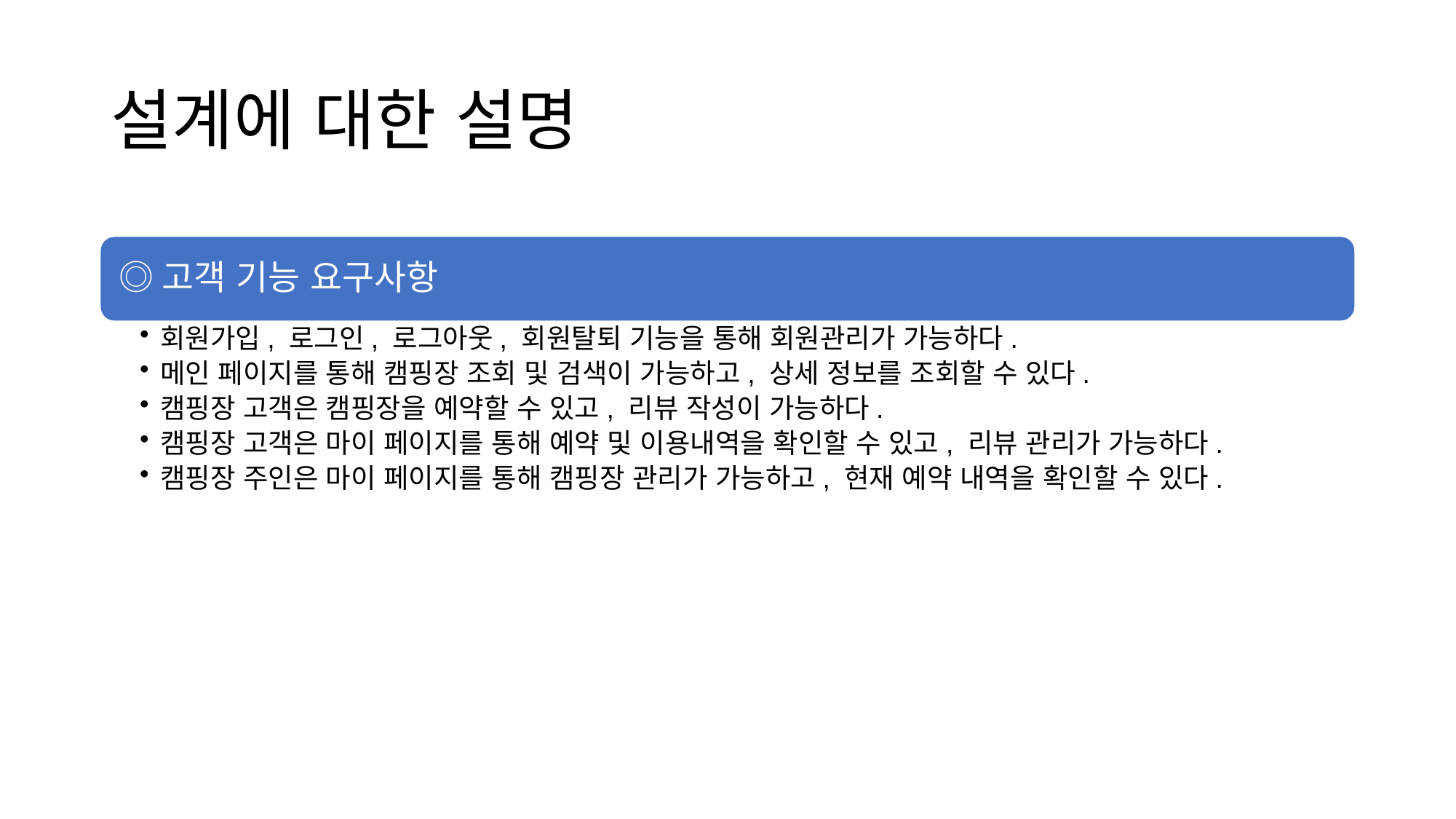

# 설계에 대한 설명
◎고객 기능 요구사항
회원가입, 로그인, 로그아웃, 회원탈퇴 기능을 통해 회원관리가 가능하다.
메인 페이지를 통해 캠핑장 조회 및 검색이 가능하고, 상세 정보를 조회할 수 있다.
캠핑장 고객은 캠핑장을 예약할 수 있고, 리뷰 작성이 가능하다.
캠핑장 고객은 마이 페이지를 통해 예약 및 이용내역을 확인할 수 있고, 리뷰 관리가 가능하다.
캠핑장 주인은 마이 페이지를 통해 캠핑장 관리가 가능하고, 현재 예약 내역을 확인할 수 있다.